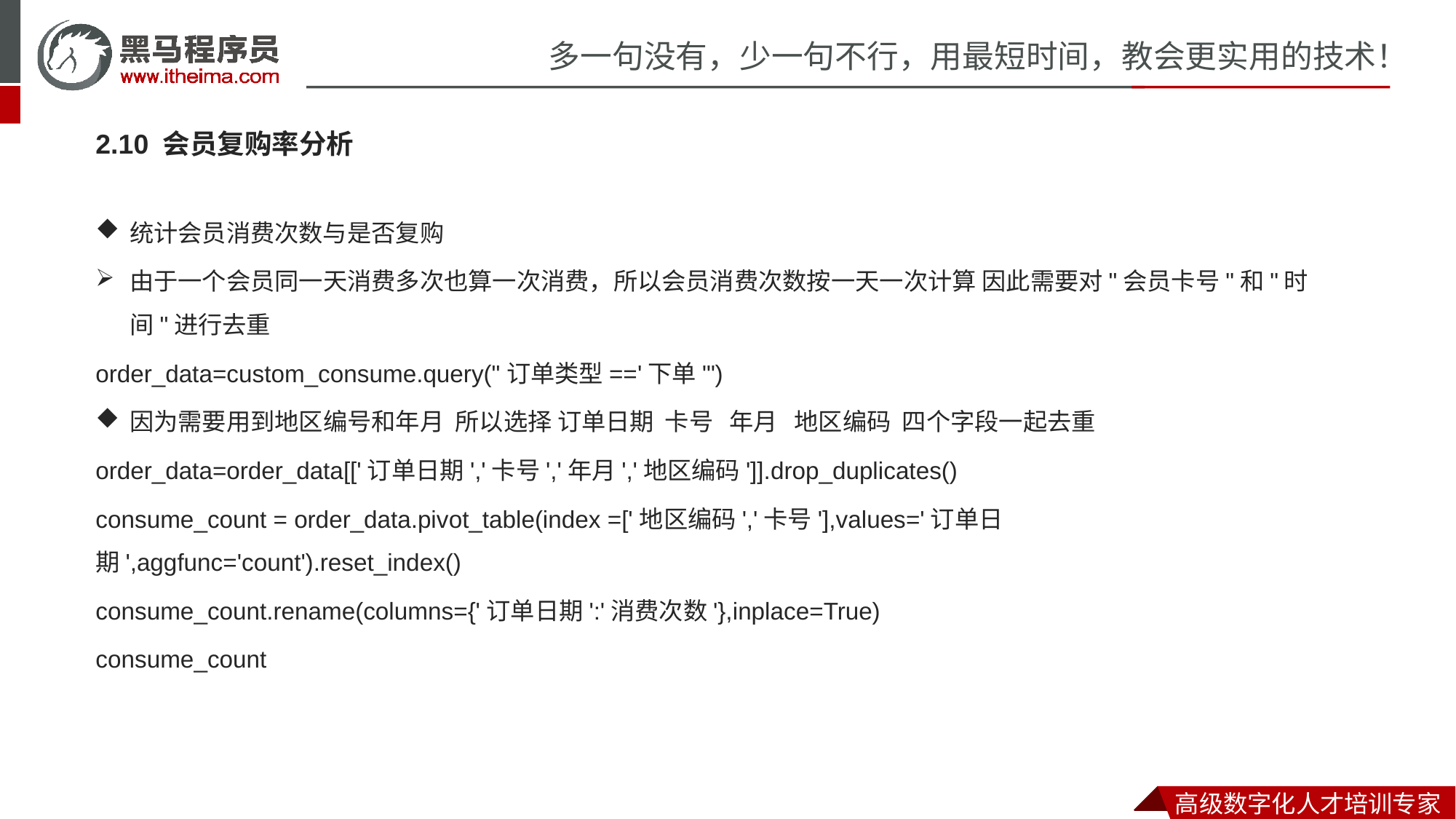

2.10 会员复购率分析
统计会员消费次数与是否复购
由于一个会员同一天消费多次也算一次消费，所以会员消费次数按一天一次计算 因此需要对"会员卡号"和"时间"进行去重
order_data=custom_consume.query("订单类型=='下单'")
因为需要用到地区编号和年月  所以选择 订单日期  卡号   年月   地区编码  四个字段一起去重
order_data=order_data[['订单日期','卡号','年月','地区编码']].drop_duplicates()
consume_count = order_data.pivot_table(index =['地区编码','卡号'],values='订单日期',aggfunc='count').reset_index()
consume_count.rename(columns={'订单日期':'消费次数'},inplace=True)
consume_count